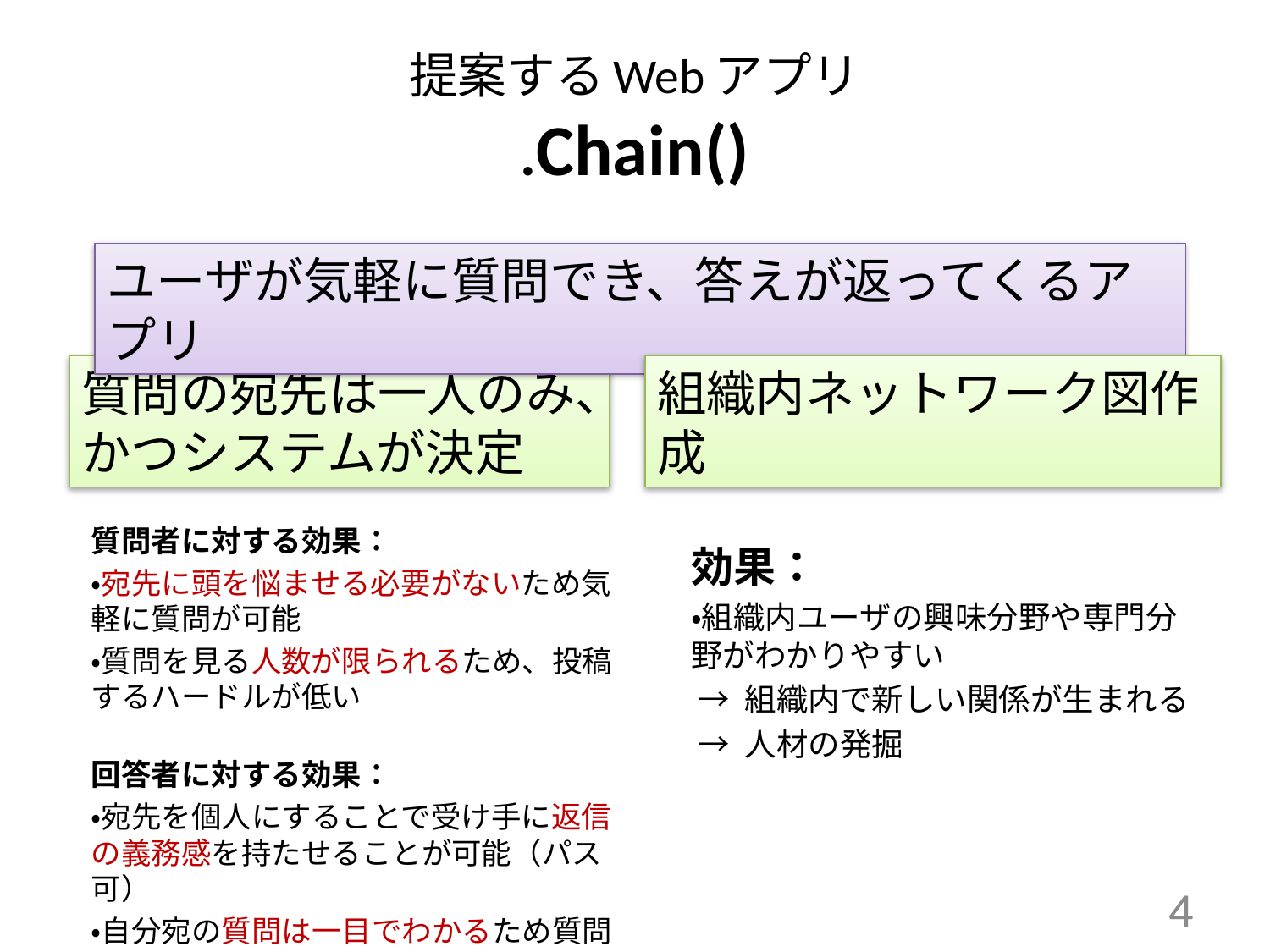

# 提案するWebアプリ .Chain()
ユーザが気軽に質問でき、答えが返ってくるアプリ
質問の宛先は一人のみ、かつシステムが決定
組織内ネットワーク図作成
質問者に対する効果：
・宛先に頭を悩ませる必要がないため気軽に質問が可能
・質問を見る人数が限られるため、投稿するハードルが低い
回答者に対する効果：
・宛先を個人にすることで受け手に返信の義務感を持たせることが可能（パス可）
・自分宛の質問は一目でわかるため質問を見逃さない
効果：
・組織内ユーザの興味分野や専門分野がわかりやすい
 → 組織内で新しい関係が生まれる
 → 人材の発掘
4